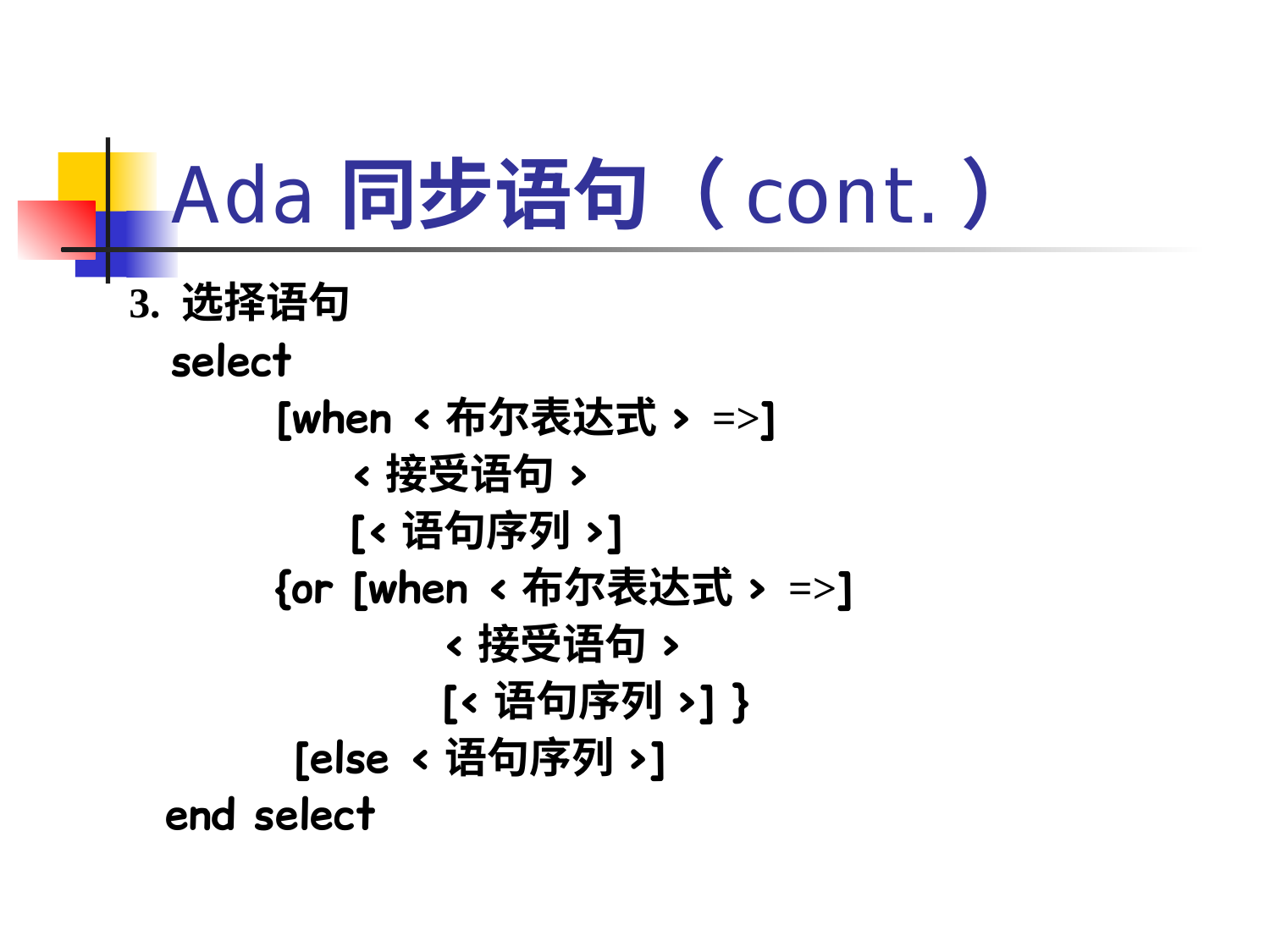

# Ada同步语句（cont.）
3. 选择语句
    select
        [when <布尔表达式> =>]
            <接受语句>
            [<语句序列>]
        {or [when <布尔表达式> =>]
                 <接受语句>
                 [<语句序列>] }
         [else <语句序列>]
  end select